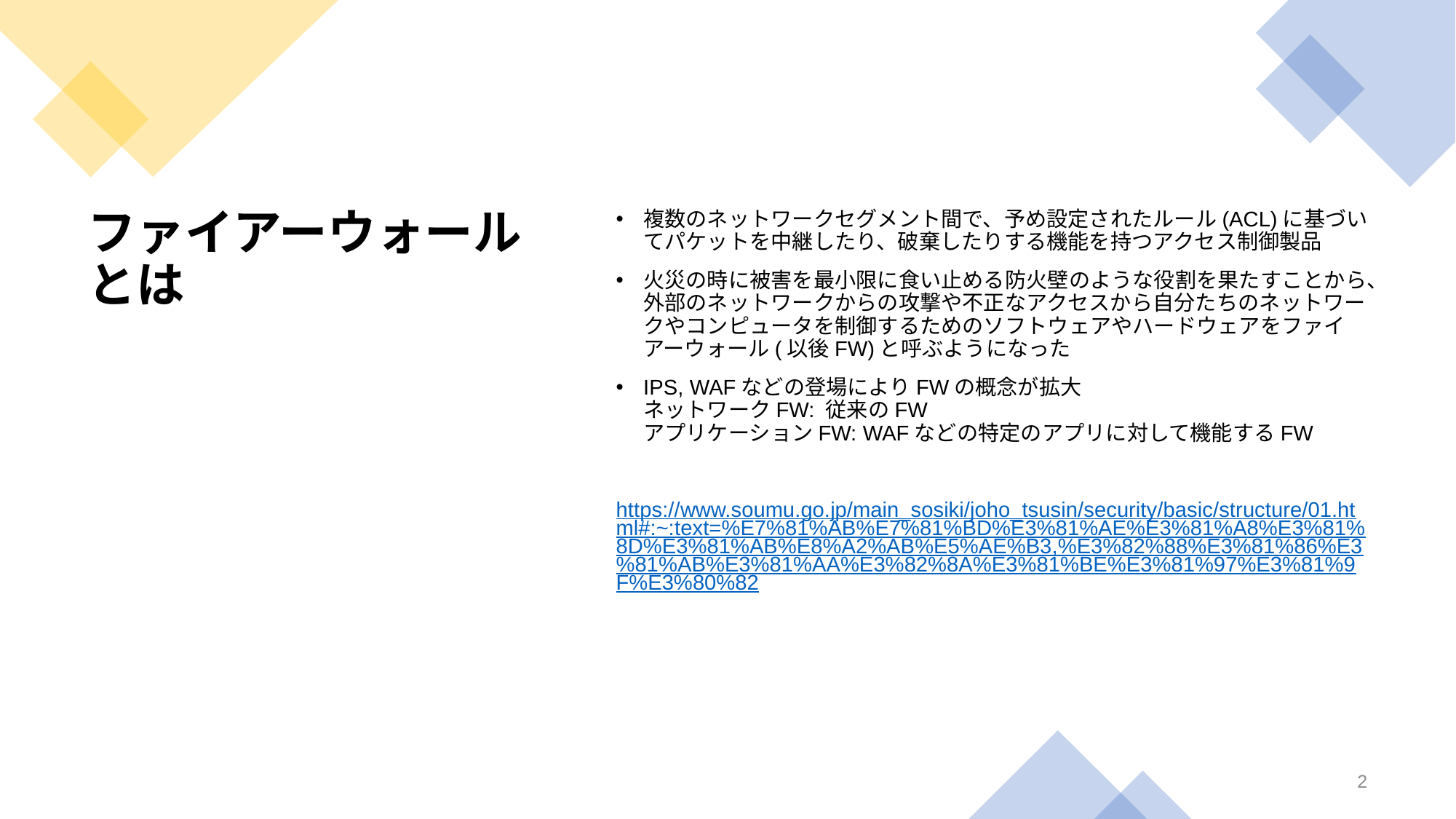

複数のネットワークセグメント間で、予め設定されたルール(ACL)に基づいてパケットを中継したり、破棄したりする機能を持つアクセス制御製品
火災の時に被害を最小限に食い止める防火壁のような役割を果たすことから、外部のネットワークからの攻撃や不正なアクセスから自分たちのネットワークやコンピュータを制御するためのソフトウェアやハードウェアをファイアーウォール(以後FW)と呼ぶようになった
IPS, WAFなどの登場によりFWの概念が拡大
ネットワークFW: 従来のFW
アプリケーションFW: WAFなどの特定のアプリに対して機能するFW

https://www.soumu.go.jp/main_sosiki/joho_tsusin/security/basic/structure/01.html#:~:text=%E7%81%AB%E7%81%BD%E3%81%AE%E3%81%A8%E3%81%8D%E3%81%AB%E8%A2%AB%E5%AE%B3,%E3%82%88%E3%81%86%E3%81%AB%E3%81%AA%E3%82%8A%E3%81%BE%E3%81%97%E3%81%9F%E3%80%82
# ファイアーウォールとは

2